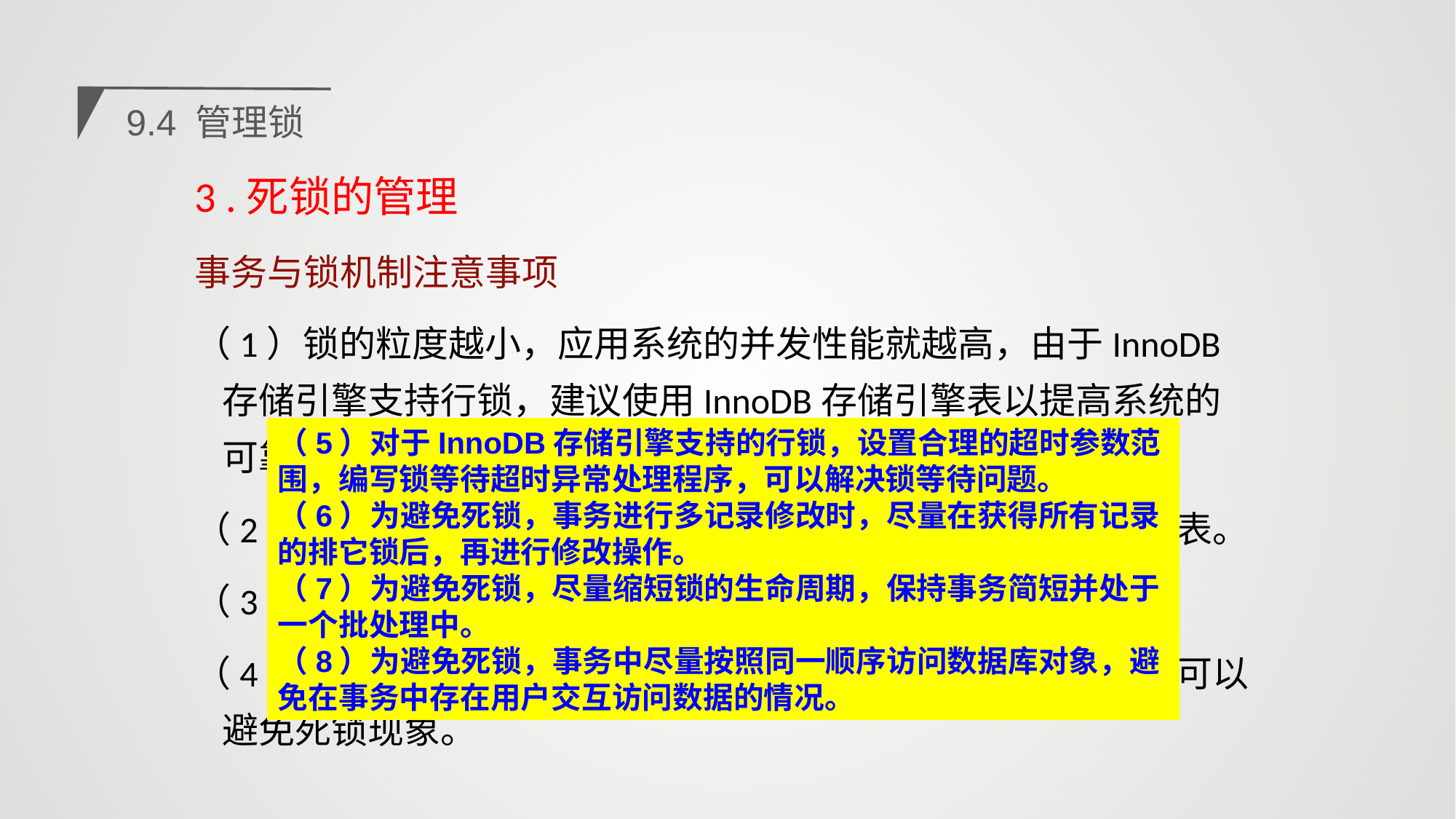

9.4 管理锁

3 .死锁的管理
事务与锁机制注意事项
（1）锁的粒度越小，应用系统的并发性能就越高，由于InnoDB存储引擎支持行锁，建议使用InnoDB存储引擎表以提高系统的可靠性。
（2）使用事务时，尽量避免一个事务中使用不同存储引擎的表。
（3）处理事务时尽量设置和使用较低的隔离级别。
（4）尽量使用基于行锁控制的隔离级别。必要时使用表锁，可以避免死锁现象。
（5）对于InnoDB存储引擎支持的行锁，设置合理的超时参数范围，编写锁等待超时异常处理程序，可以解决锁等待问题。
（6）为避免死锁，事务进行多记录修改时，尽量在获得所有记录的排它锁后，再进行修改操作。
（7）为避免死锁，尽量缩短锁的生命周期，保持事务简短并处于一个批处理中。
（8）为避免死锁，事务中尽量按照同一顺序访问数据库对象，避免在事务中存在用户交互访问数据的情况。